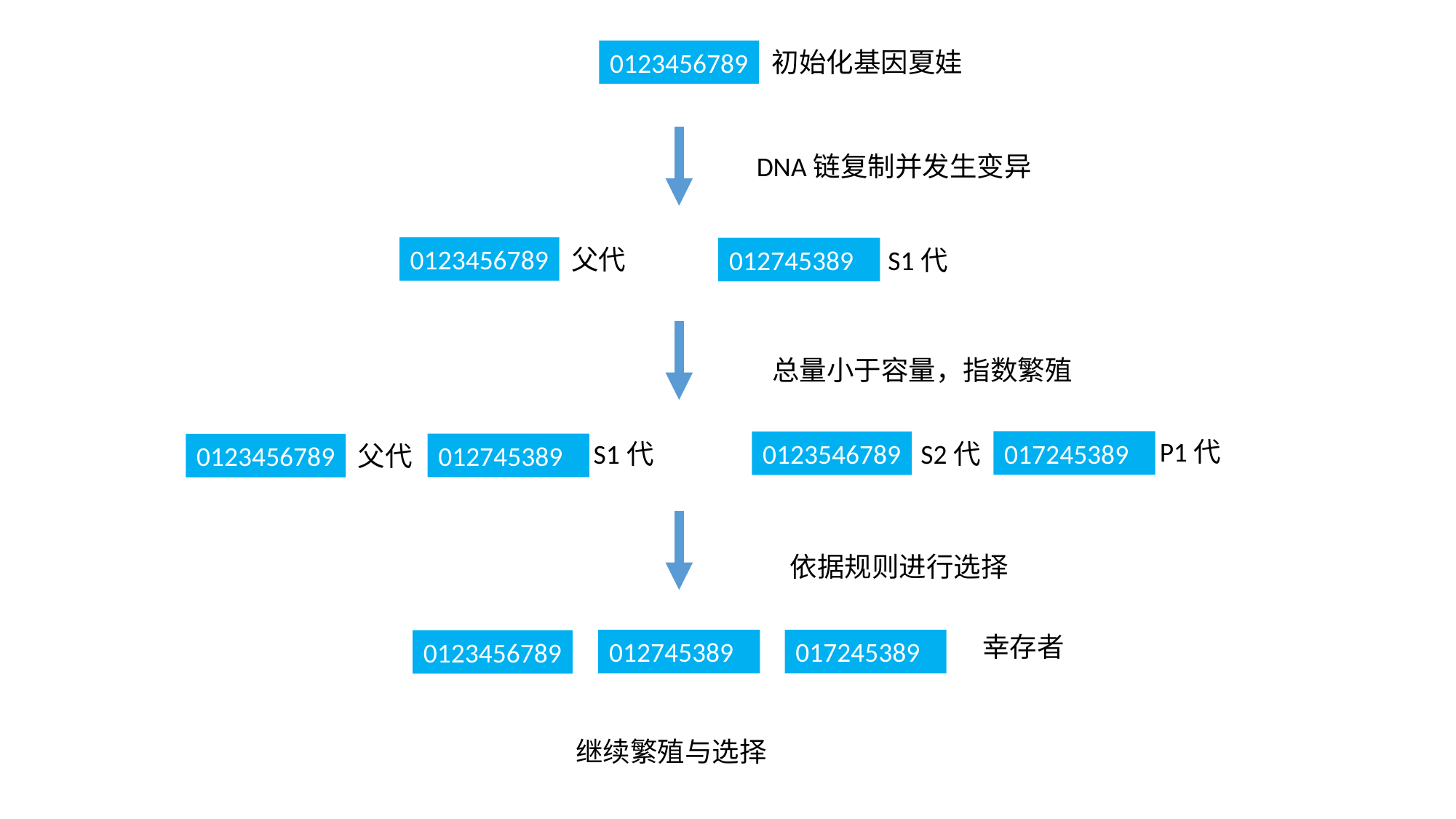

初始化基因夏娃
0123456789
DNA链复制并发生变异
0123456789
父代
012745389
S1代
总量小于容量，指数繁殖
P1代
017245389
0123546789
S2代
S1代
012745389
0123456789
父代
依据规则进行选择
幸存者
012745389
0123456789
017245389
继续繁殖与选择